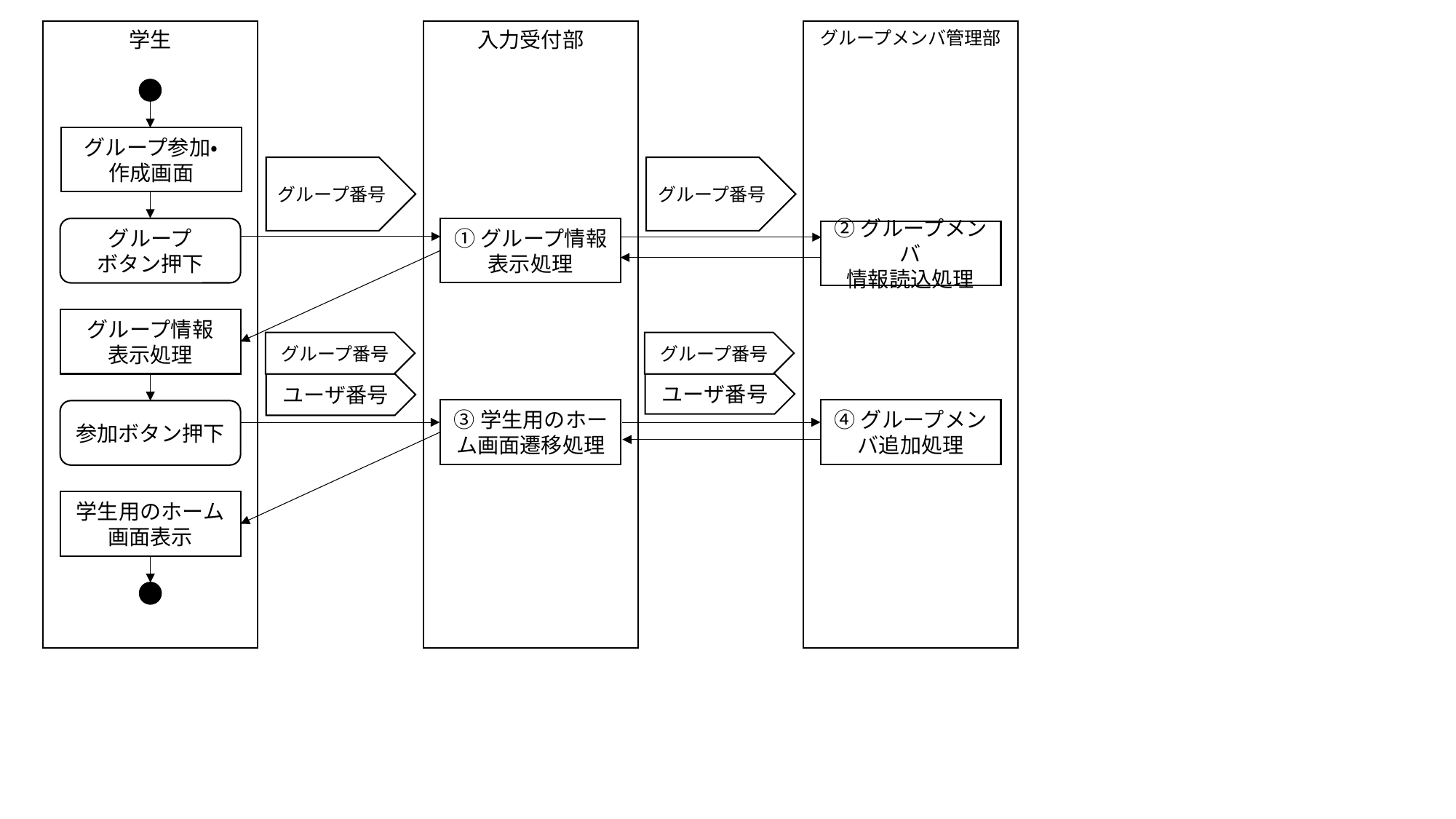

学生
入力受付部
グループメンバ管理部

グループ参加・
作成画面
グループ番号
グループ番号
①グループ情報
表示処理
グループ
ボタン押下
②グループメンバ
情報読込処理
グループ情報
表示処理
グループ番号
グループ番号
ユーザ番号
ユーザ番号
③学生用のホーム画面遷移処理
④グループメンバ追加処理
参加ボタン押下
学生用のホーム画面表示